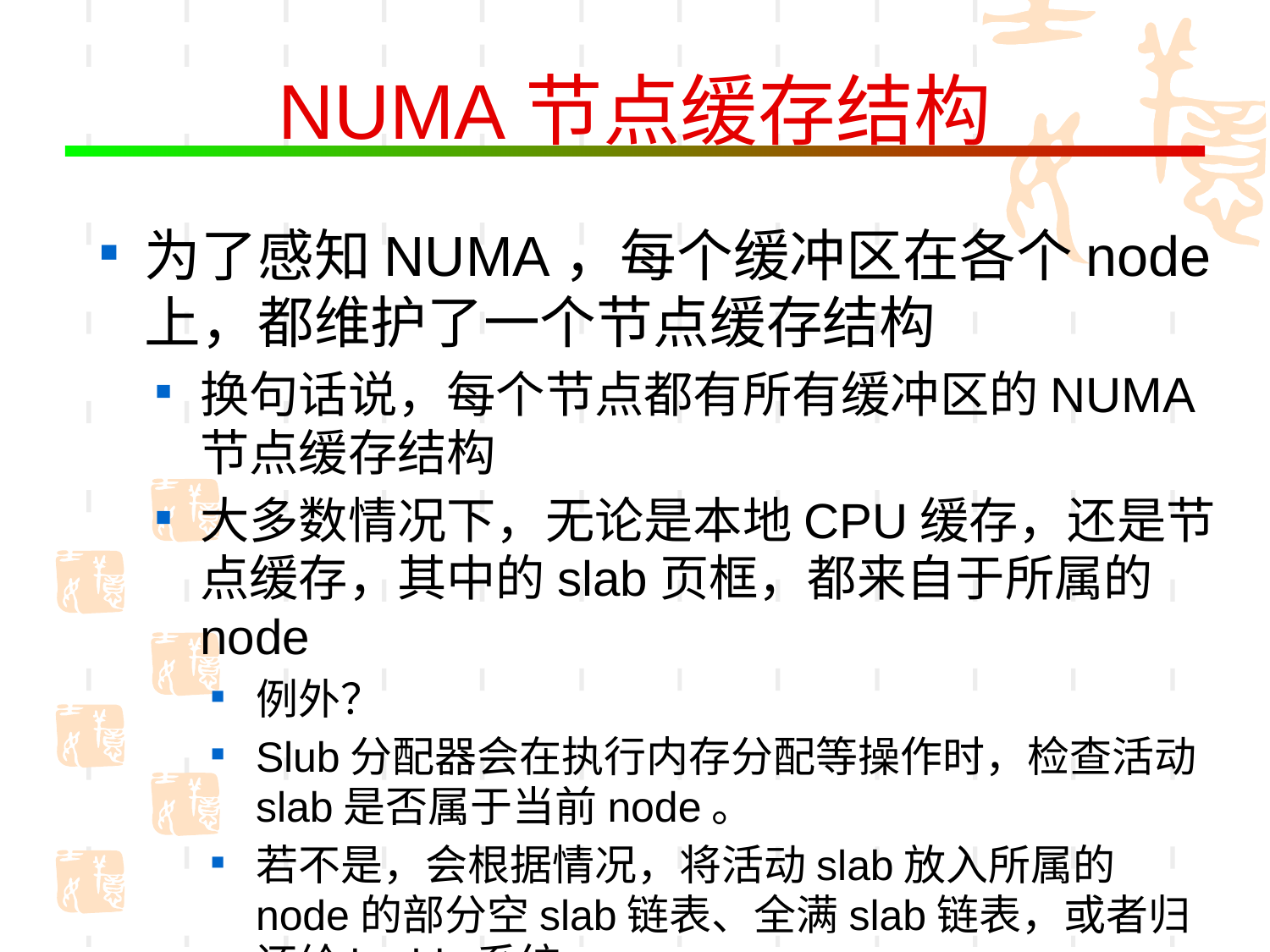

# NUMA节点缓存结构
为了感知NUMA，每个缓冲区在各个node上，都维护了一个节点缓存结构
换句话说，每个节点都有所有缓冲区的NUMA节点缓存结构
大多数情况下，无论是本地CPU缓存，还是节点缓存，其中的slab页框，都来自于所属的node
例外？
Slub分配器会在执行内存分配等操作时，检查活动slab是否属于当前node。
若不是，会根据情况，将活动slab放入所属的node的部分空slab链表、全满slab链表，或者归还给buddy系统